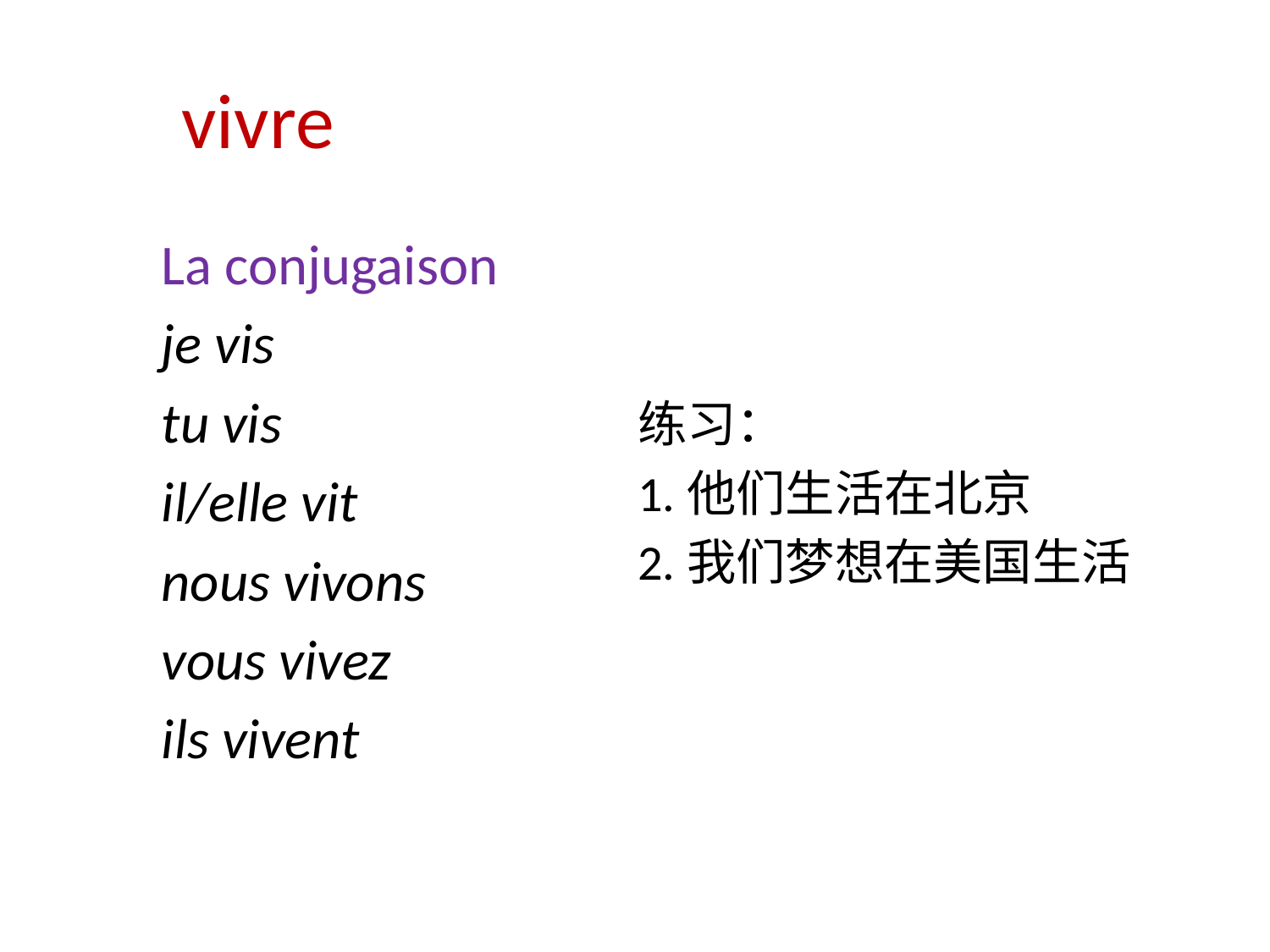

# vivre
La conjugaison
je vis
tu vis
il/elle vit
nous vivons
vous vivez
ils vivent
练习：
1.他们生活在北京
2.我们梦想在美国生活